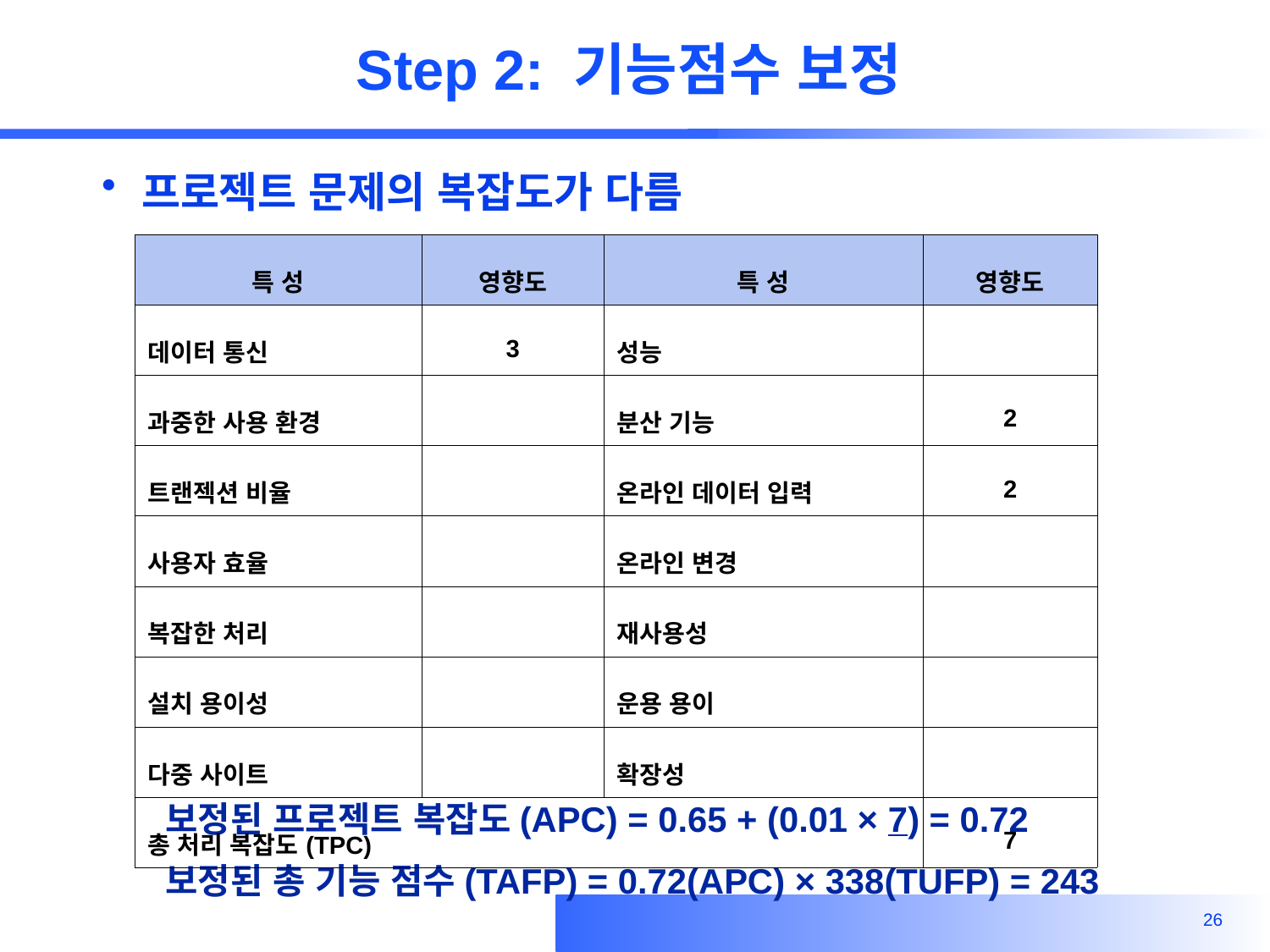

# Step 2: 기능점수 보정
프로젝트 문제의 복잡도가 다름

보정된 프로젝트 복잡도(APC) = 0.65 + (0.01 × 7) = 0.72
보정된 총 기능 점수(TAFP) = 0.72(APC) × 338(TUFP) = 243

| 특 성 | 영향도 | 특 성 | 영향도 |
| --- | --- | --- | --- |
| 데이터 통신 | 3 | 성능 |  |
| 과중한 사용 환경 |  | 분산 기능 | 2 |
| 트랜젝션 비율 |  | 온라인 데이터 입력 | 2 |
| 사용자 효율 |  | 온라인 변경 |  |
| 복잡한 처리 |  | 재사용성 |  |
| 설치 용이성 |  | 운용 용이 |  |
| 다중 사이트 |  | 확장성 |  |
| 총 처리 복잡도(TPC) |  |  | 7 |